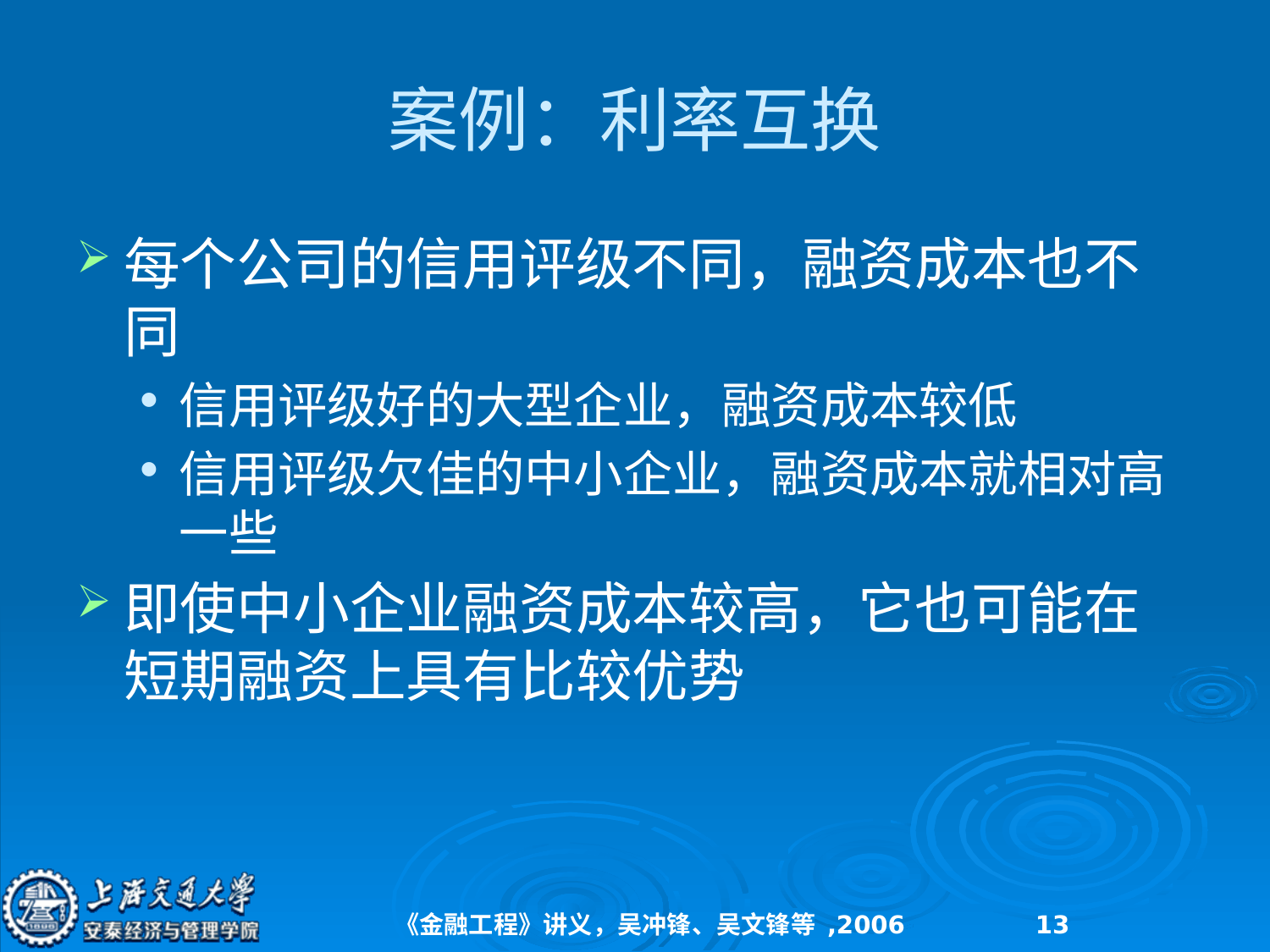

# 案例：利率互换
每个公司的信用评级不同，融资成本也不同
信用评级好的大型企业，融资成本较低
信用评级欠佳的中小企业，融资成本就相对高一些
即使中小企业融资成本较高，它也可能在短期融资上具有比较优势